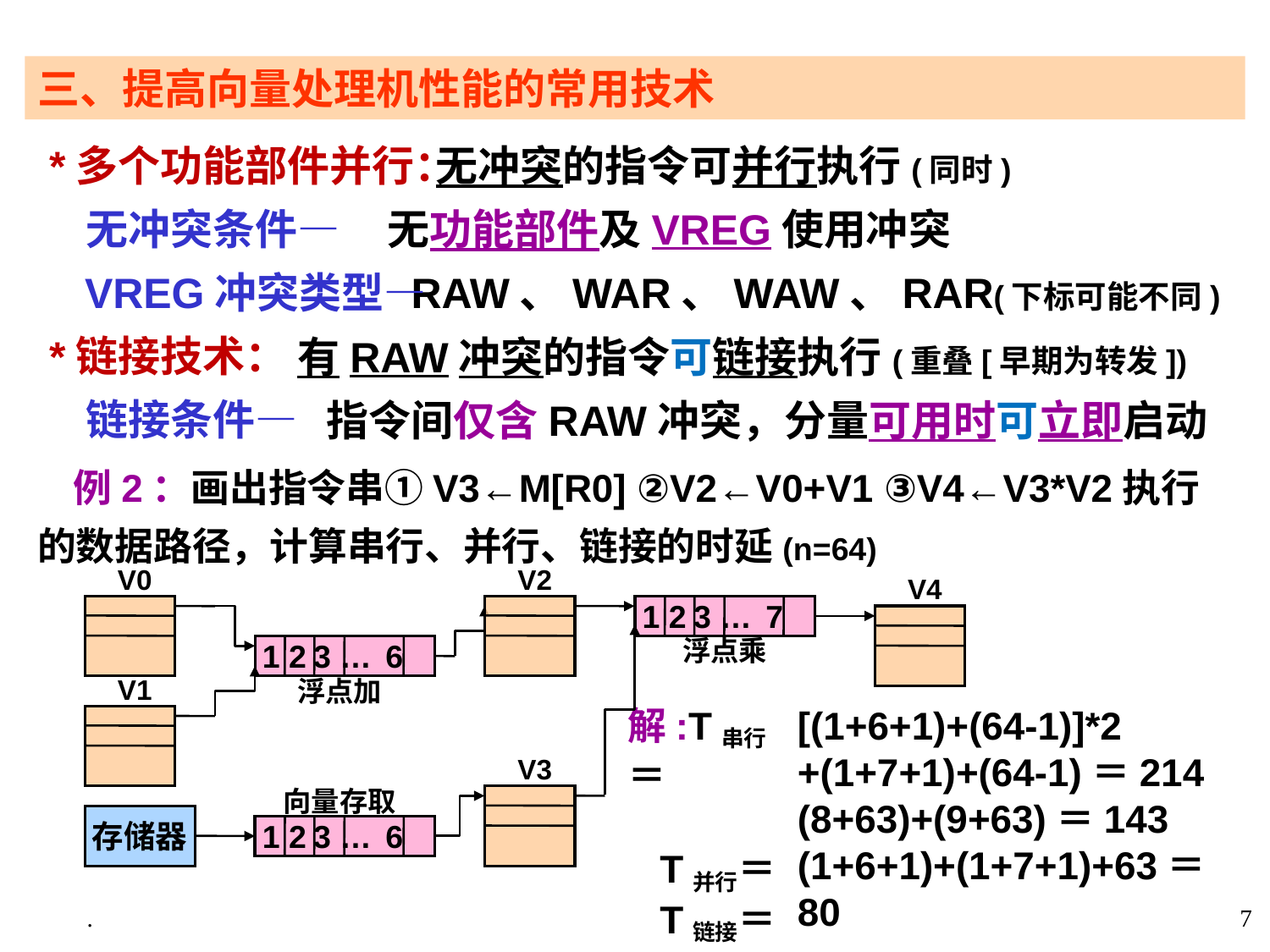

三、提高向量处理机性能的常用技术
 *多个功能部件并行：
    无冲突条件—
    VREG冲突类型—
 *链接技术：
    链接条件—
    无冲突的指令可并行执行(同时)
无功能部件及VREG使用冲突
  RAW、WAR、WAW、RAR(下标可能不同)
有RAW冲突的指令可链接执行(重叠[早期为转发])
  指令间仅含RAW冲突，分量可用时可立即启动
   例2：画出指令串①V3←M[R0] ②V2←V0+V1 ③V4←V3*V2执行的数据路径，计算串行、并行、链接的时延(n=64)
V0
V2

1 2 3 …  6
浮点加
V1

V3
向量存取

存储器
1 2 3 …  6
V4
1 2 3 …  7

浮点乘
解:T串行＝

   T并行＝
   T链接＝
[(1+6+1)+(64-1)]*2
+(1+7+1)+(64-1)＝214
(8+63)+(9+63)＝143
(1+6+1)+(1+7+1)+63＝80
.
7